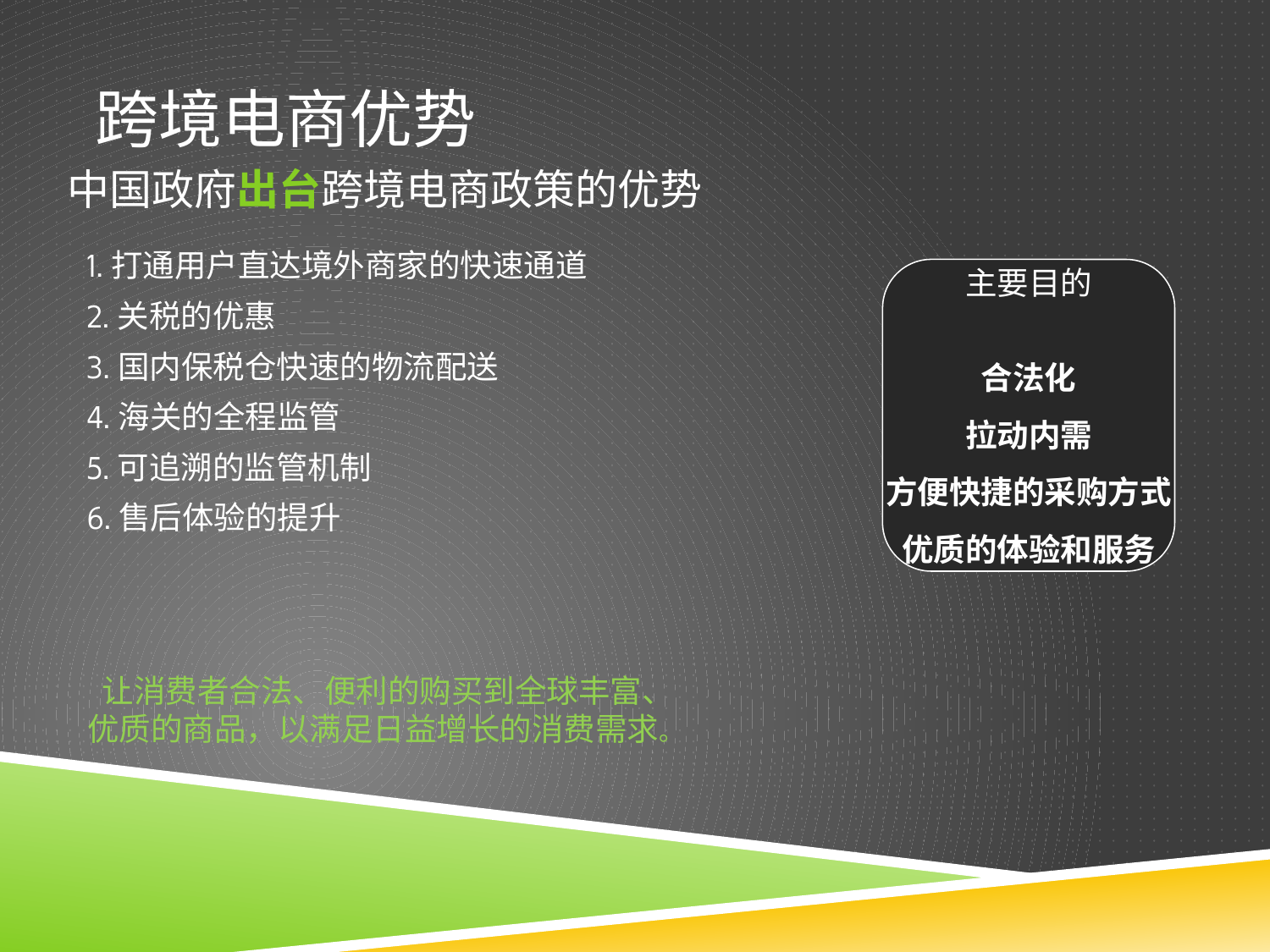

# 跨境电商优势
中国政府出台跨境电商政策的优势
1.打通用户直达境外商家的快速通道
2.关税的优惠
3.国内保税仓快速的物流配送
4.海关的全程监管
5.可追溯的监管机制
6.售后体验的提升
主要目的

合法化
拉动内需
方便快捷的采购方式
优质的体验和服务
 让消费者合法、便利的购买到全球丰富、优质的商品，以满足日益增长的消费需求。